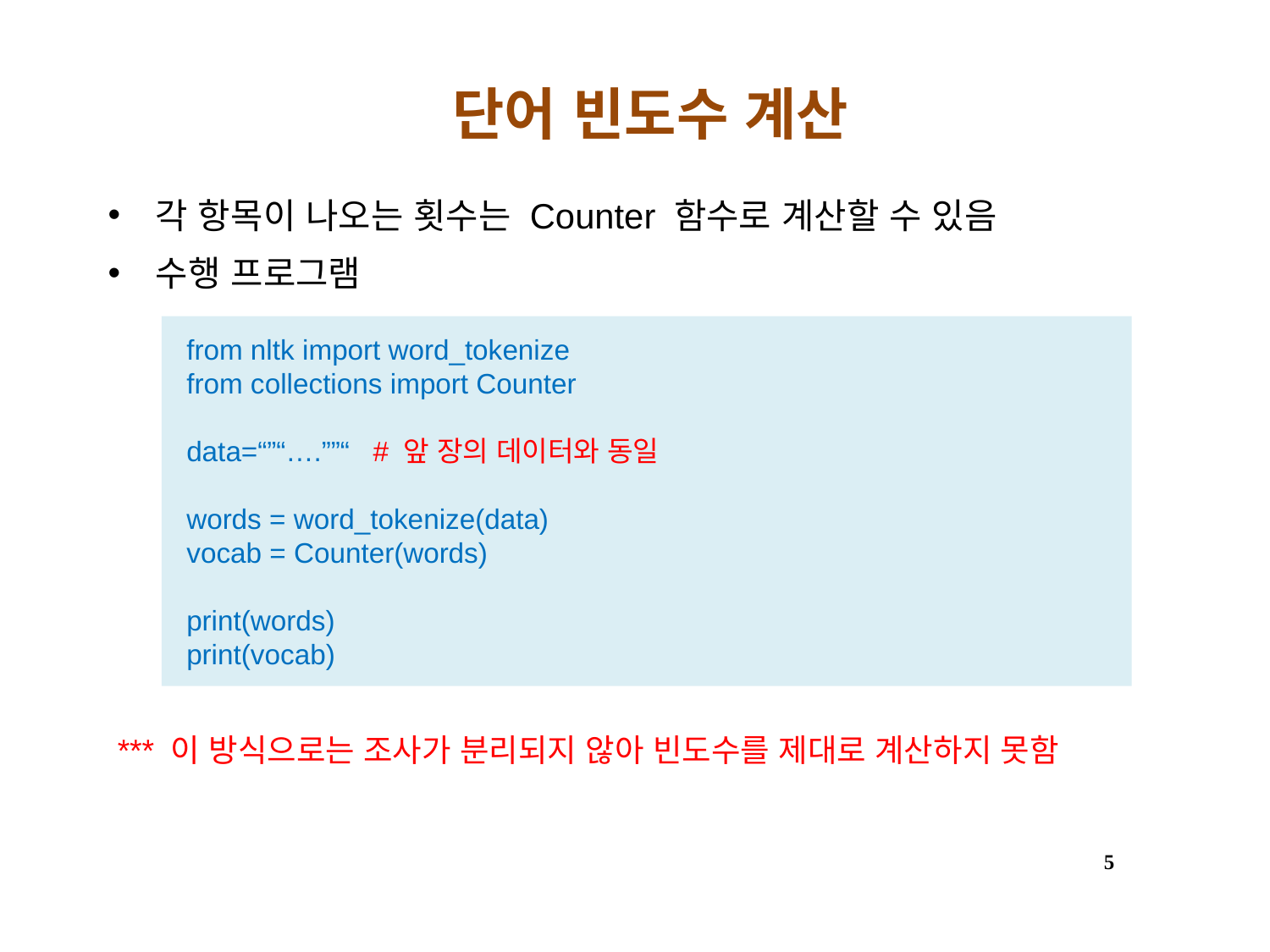

# 단어 빈도수 계산
각 항목이 나오는 횟수는 Counter 함수로 계산할 수 있음
수행 프로그램
from nltk import word_tokenize
from collections import Counter

data=“”“….””“	# 앞 장의 데이터와 동일

words = word_tokenize(data)
vocab = Counter(words)

print(words)
print(vocab)
*** 이 방식으로는 조사가 분리되지 않아 빈도수를 제대로 계산하지 못함
5